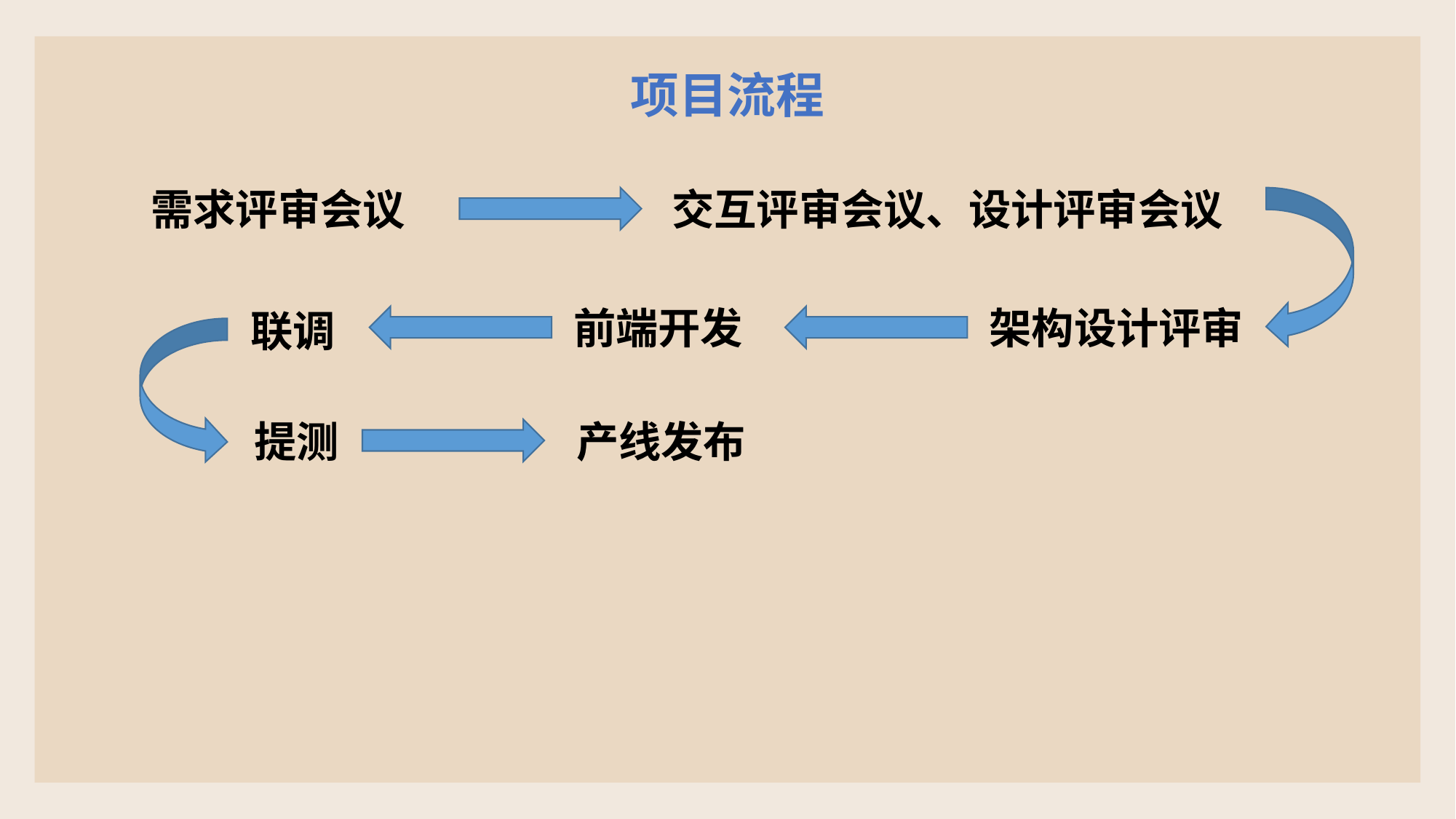

项目流程
需求评审会议
交互评审会议、设计评审会议

前端开发
架构设计评审
联调

提测
产线发布